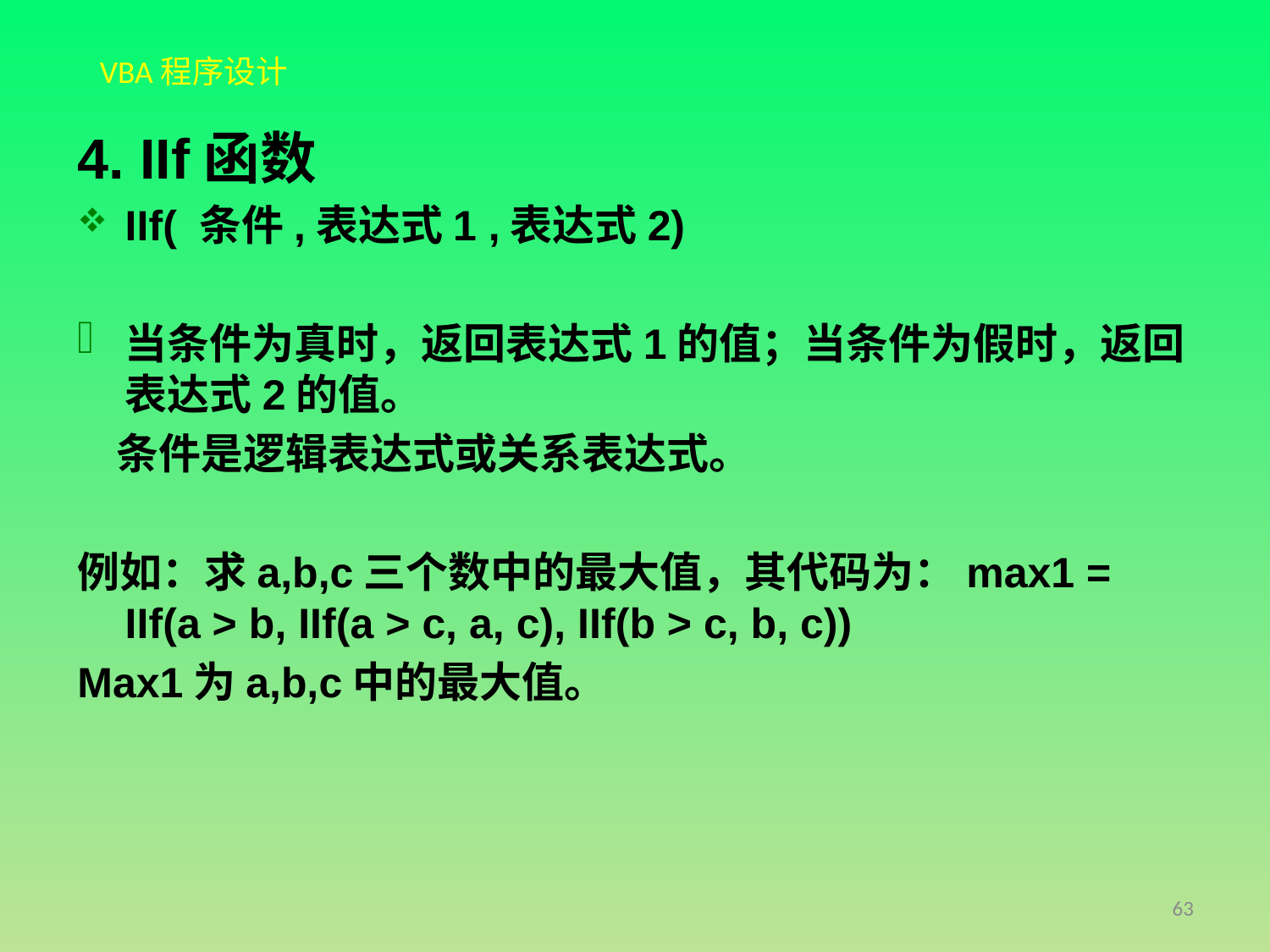

4. IIf函数
IIf( 条件,表达式1 ,表达式2)

当条件为真时，返回表达式1的值；当条件为假时，返回表达式2的值。
   条件是逻辑表达式或关系表达式。

例如：求a,b,c三个数中的最大值，其代码为：max1 = IIf(a > b, IIf(a > c, a, c), IIf(b > c, b, c))
Max1为a,b,c中的最大值。
63